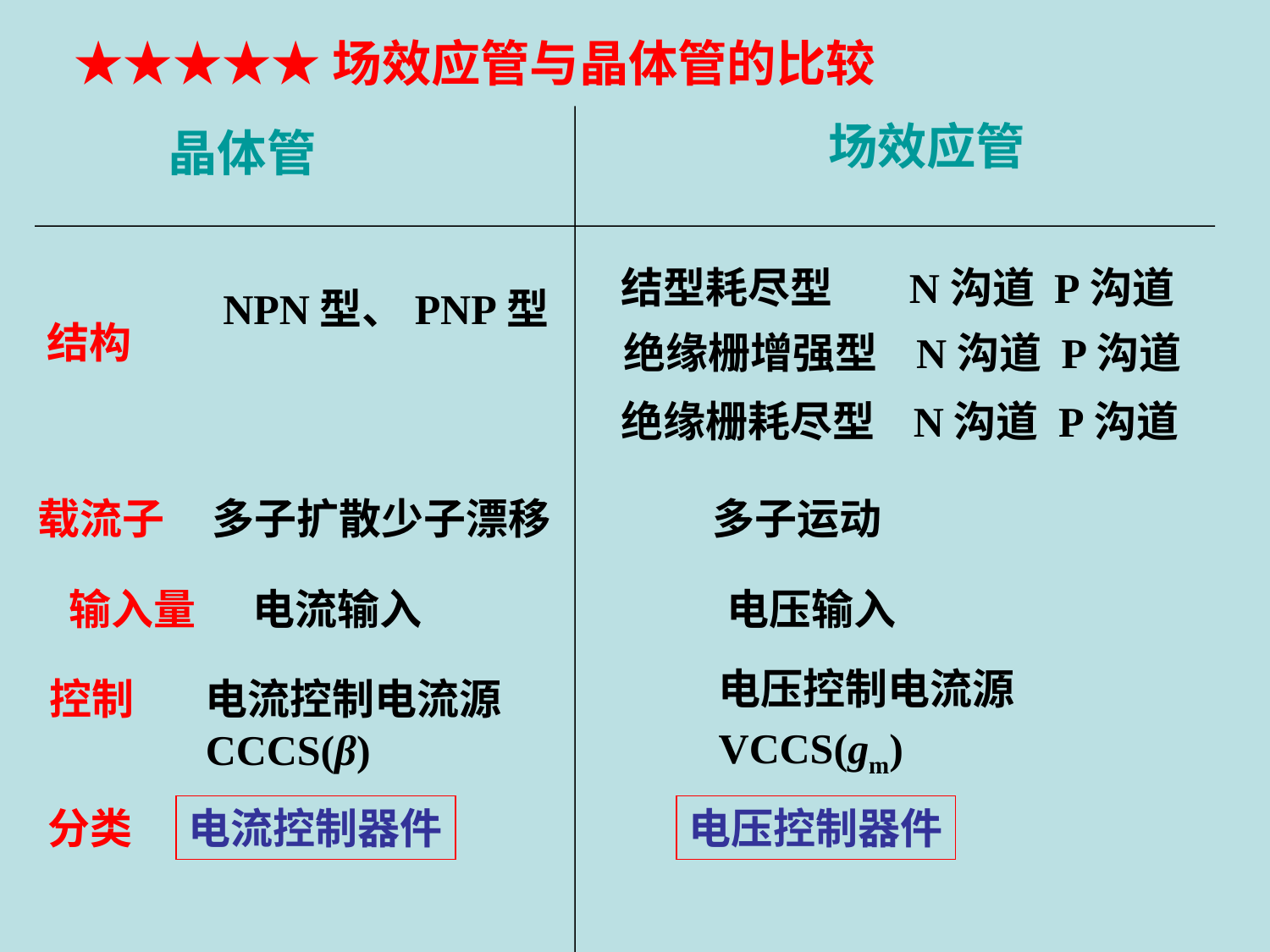

★★★★★场效应管与晶体管的比较

晶体管
场效应管

结型耗尽型       N沟道 P沟道
NPN型、PNP型
结构
绝缘栅增强型   N沟道 P沟道
绝缘栅耗尽型   N沟道 P沟道
载流子     多子扩散少子漂移                 多子运动
输入量      电流输入                                电压输入
电压控制电流源
VCCS(gm)
控制
电流控制电流源
CCCS(β)
分类
电流控制器件
电压控制器件